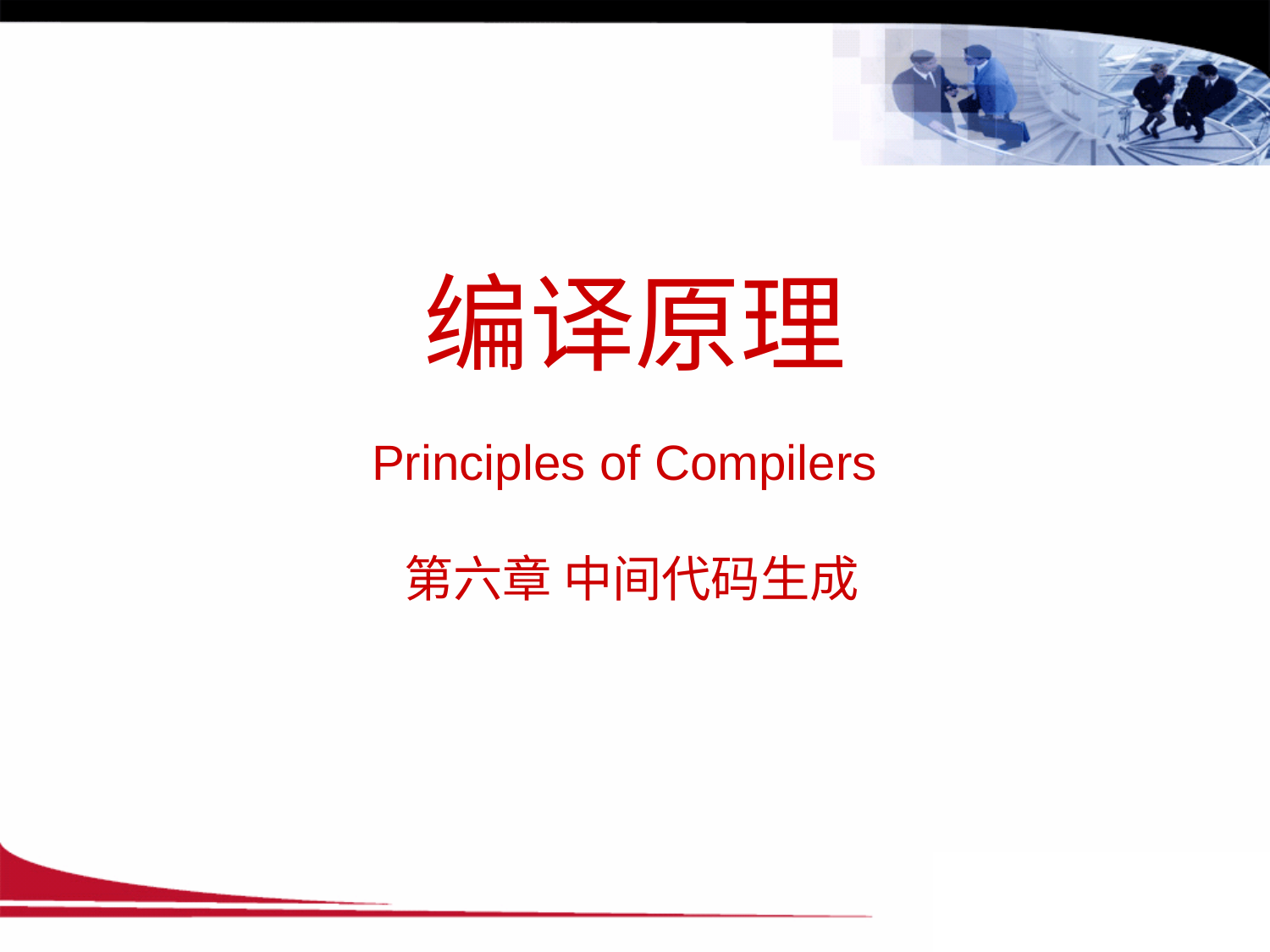

# 编译原理
Principles of Compilers
第六章 中间代码生成